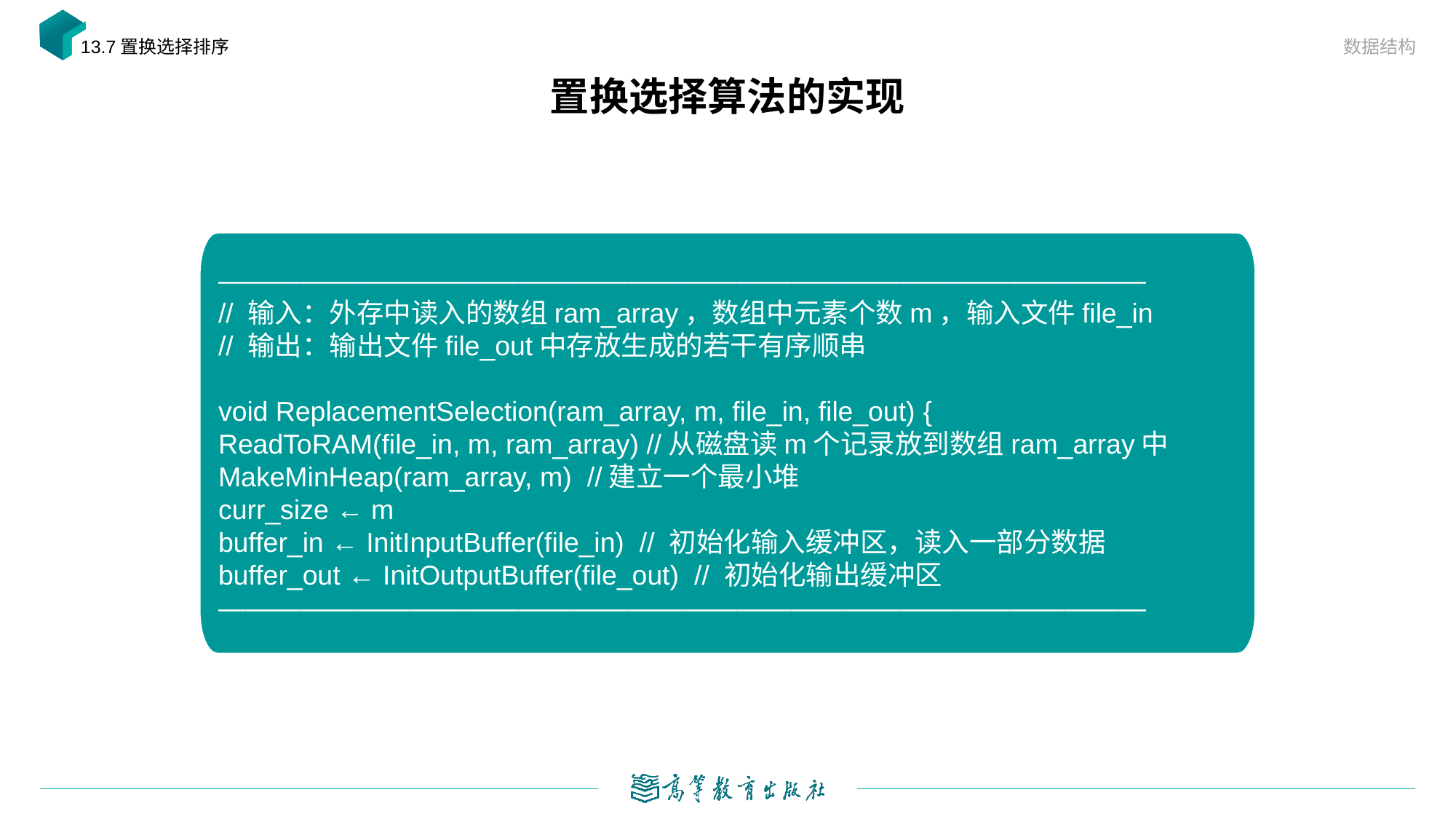

数据结构
13.7置换选择排序
# 置换选择算法的实现
——————————————————————————————————
// 输入：外存中读入的数组ram_array，数组中元素个数m，输入文件file_in
// 输出：输出文件file_out中存放生成的若干有序顺串

void ReplacementSelection(ram_array, m, file_in, file_out) {
ReadToRAM(file_in, m, ram_array) //从磁盘读m个记录放到数组ram_array中
MakeMinHeap(ram_array, m)  //建立一个最小堆
curr_size ← m
buffer_in ← InitInputBuffer(file_in)  // 初始化输入缓冲区，读入一部分数据
buffer_out ← InitOutputBuffer(file_out)  // 初始化输出缓冲区
——————————————————————————————————